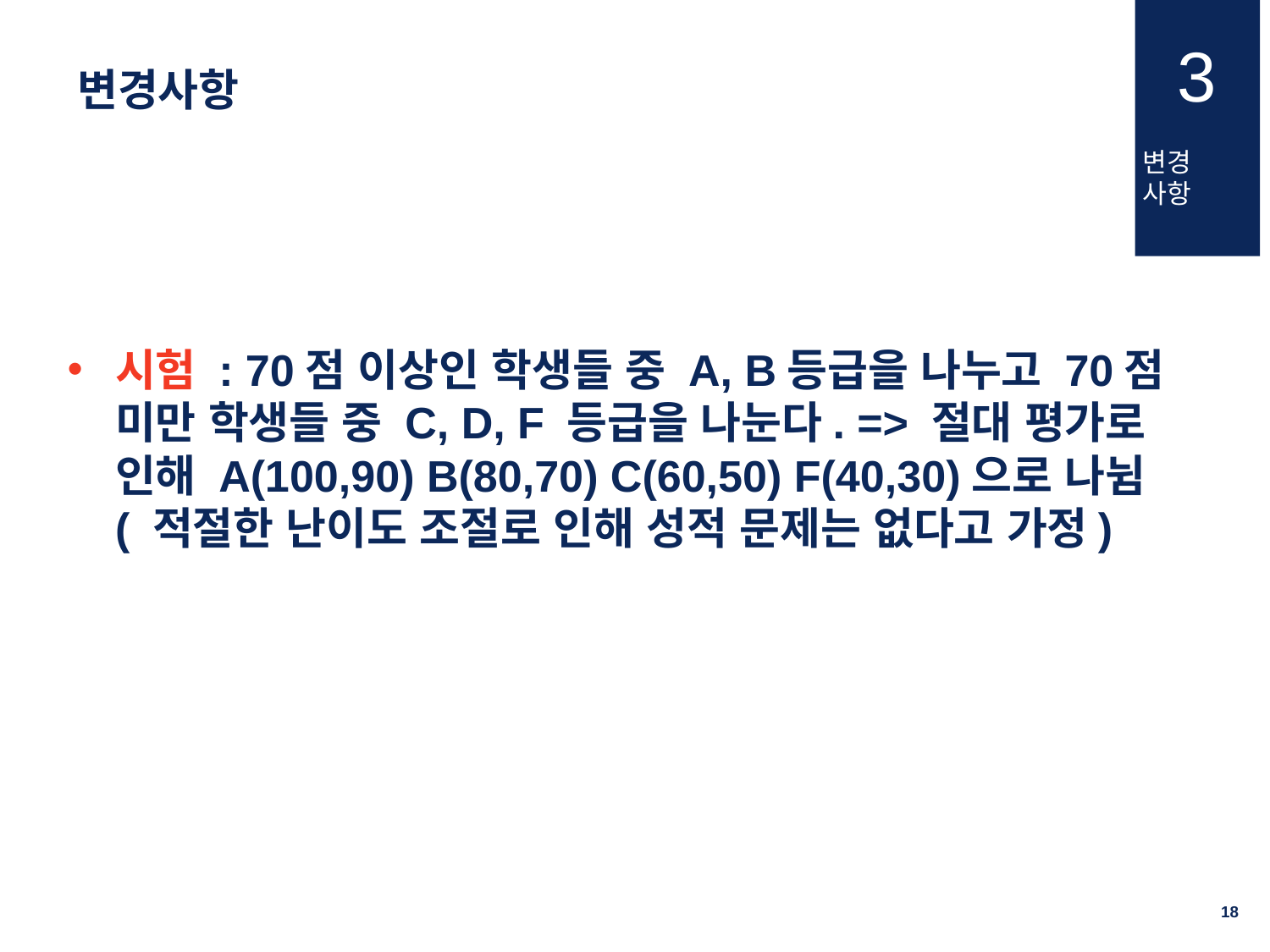

3
변경사항
변경
사항
시험 : 70점 이상인 학생들 중 A, B등급을 나누고 70점 미만 학생들 중 C, D, F 등급을 나눈다. => 절대 평가로 인해 A(100,90) B(80,70) C(60,50) F(40,30)으로 나뉨( 적절한 난이도 조절로 인해 성적 문제는 없다고 가정)
18